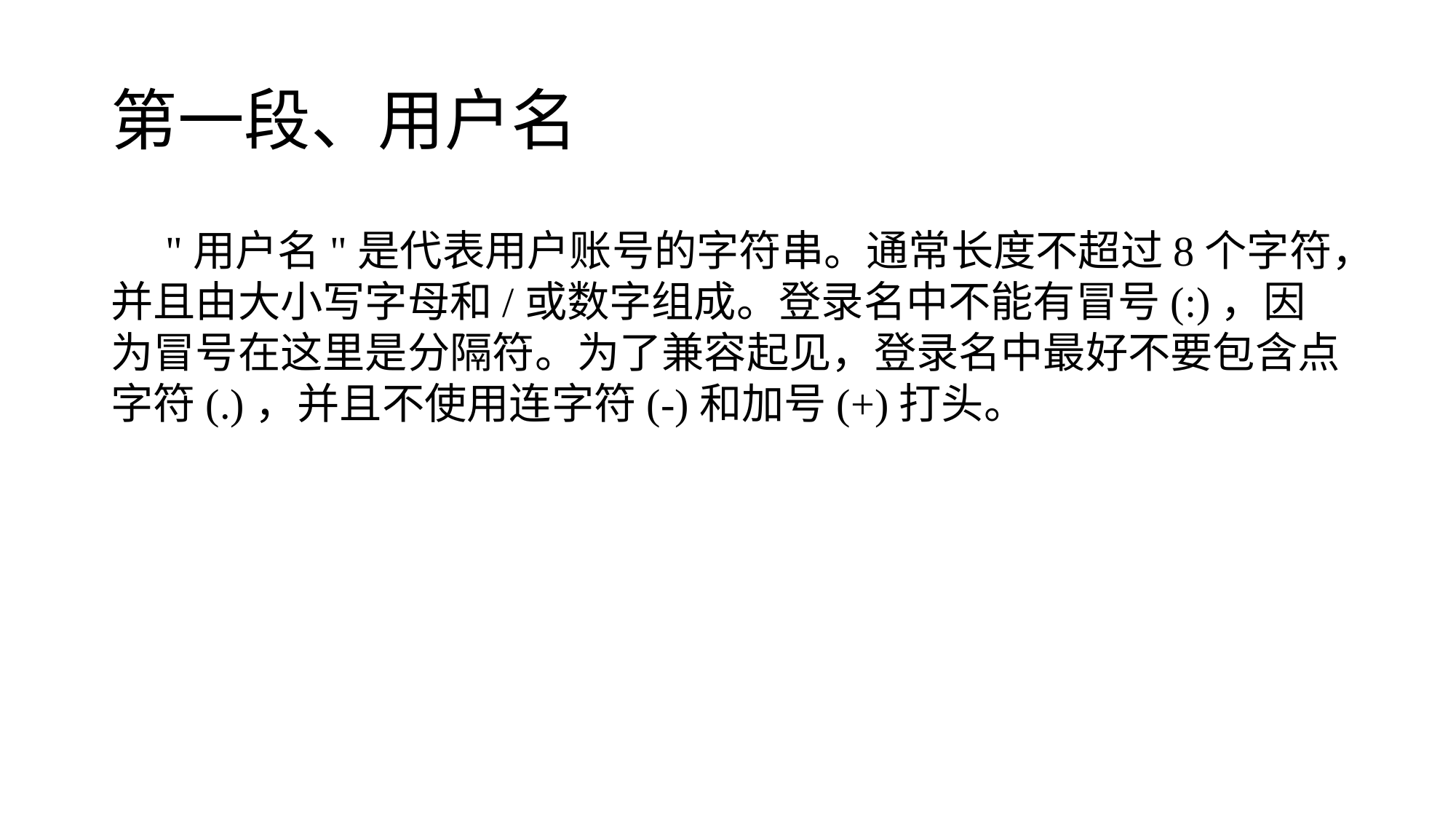

# 第一段、用户名
"用户名"是代表用户账号的字符串。通常长度不超过8个字符，并且由大小写字母和/或数字组成。登录名中不能有冒号(:)，因为冒号在这里是分隔符。为了兼容起见，登录名中最好不要包含点字符(.)，并且不使用连字符(-)和加号(+)打头。